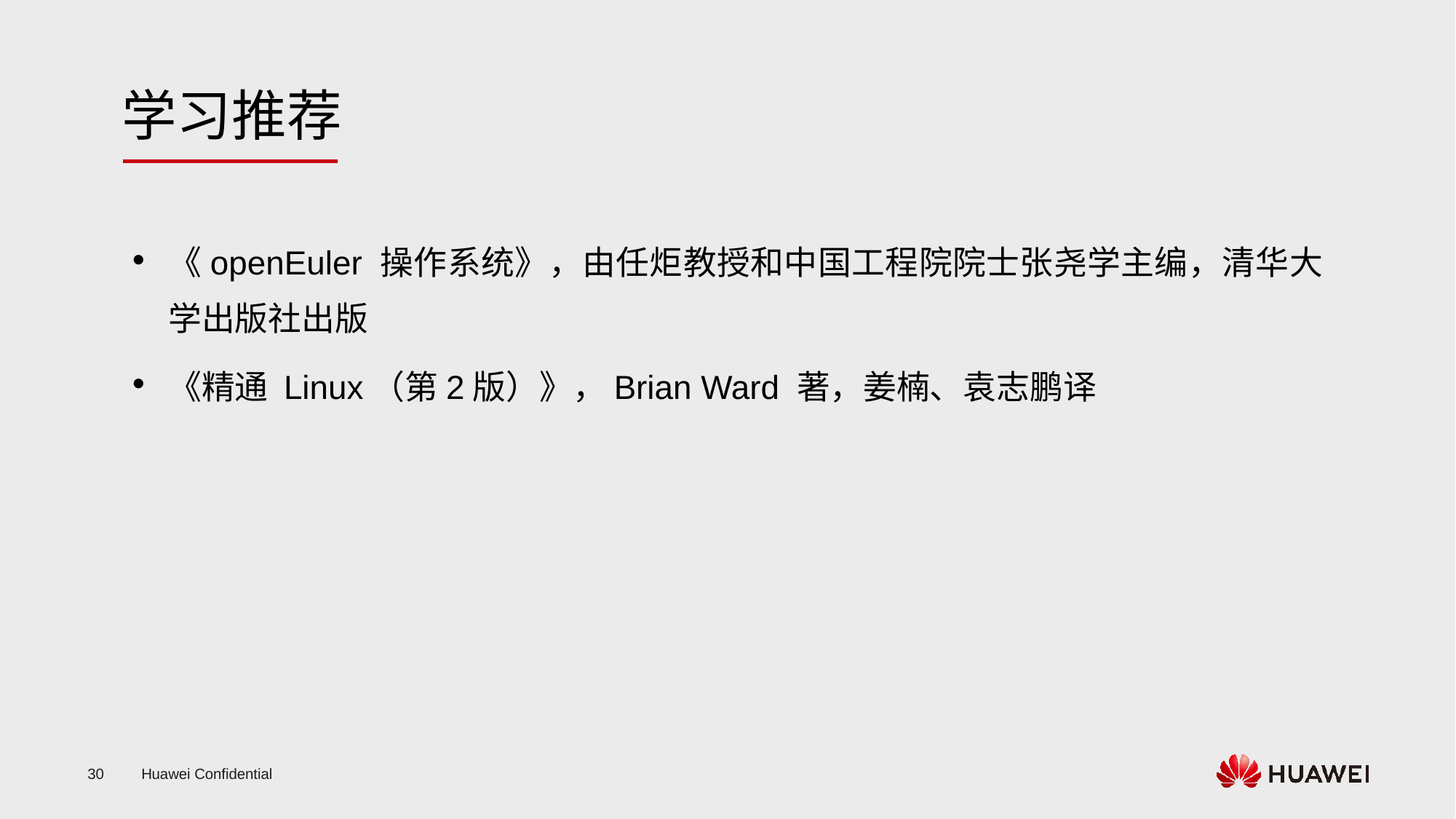

《openEuler 操作系统》，由任炬教授和中国工程院院士张尧学主编，清华大学出版社出版
《精通 Linux（第2版）》，Brian Ward 著，姜楠、袁志鹏译